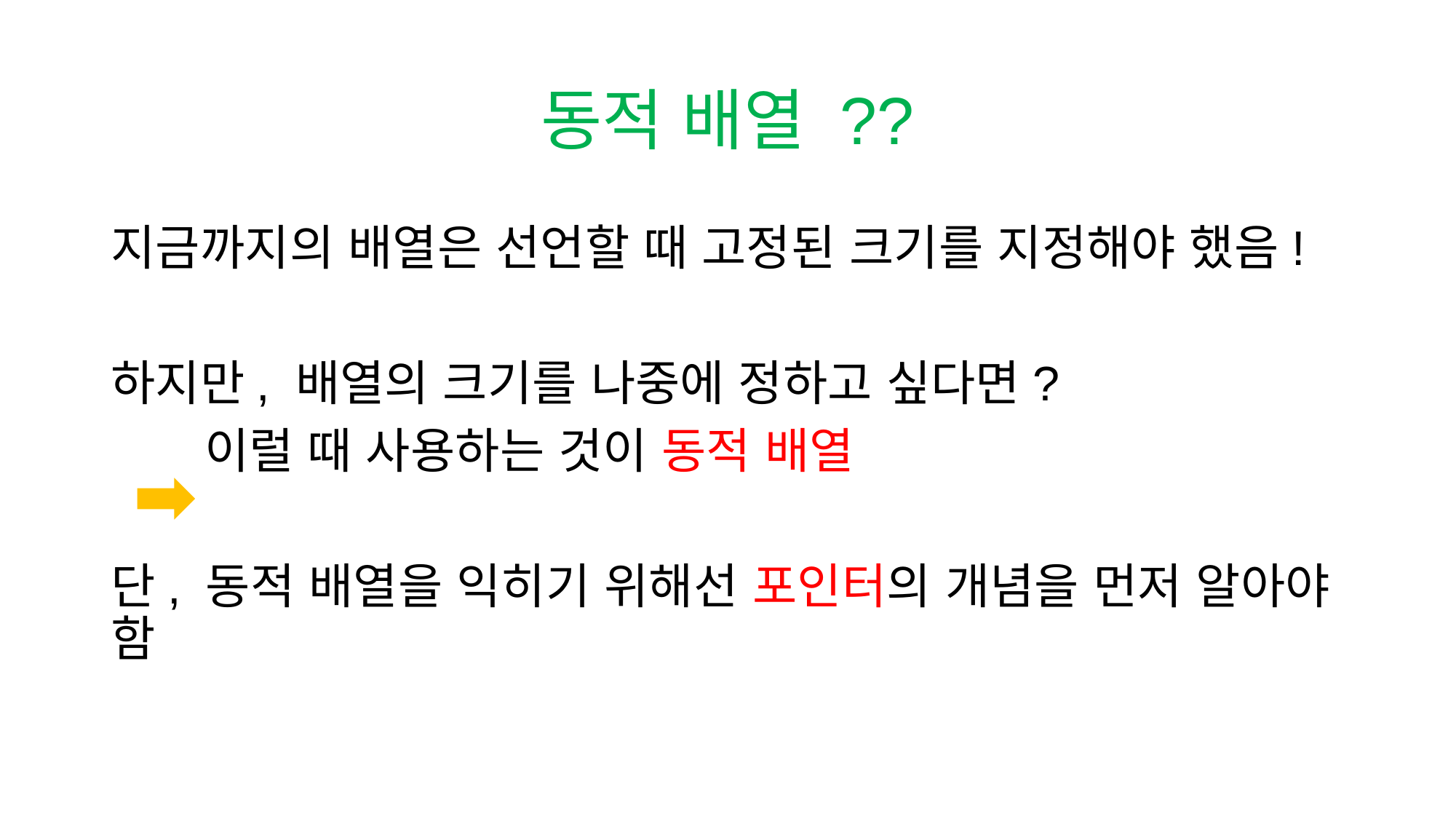

# 동적 배열 ??
지금까지의 배열은 선언할 때 고정된 크기를 지정해야 했음!

하지만, 배열의 크기를 나중에 정하고 싶다면?
      이럴 때 사용하는 것이 동적 배열

단, 동적 배열을 익히기 위해선 포인터의 개념을 먼저 알아야 함